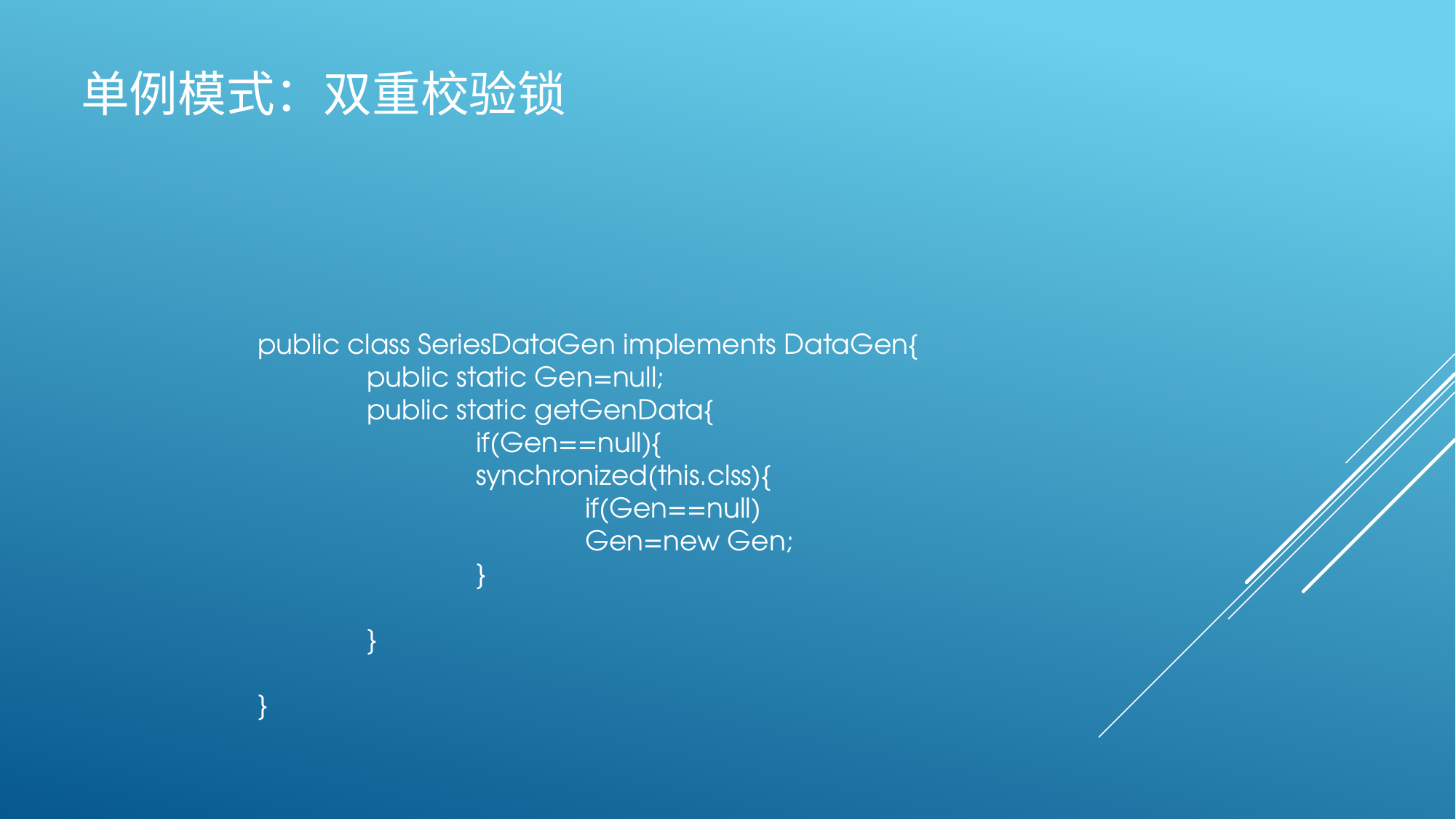

单例模式：双重校验锁
public class SeriesDataGen implements DataGen{
	public static Gen=null;
	public static getGenData{
		if(Gen==null){
		synchronized(this.clss){
			if(Gen==null)
			Gen=new Gen;
		}

	}

}